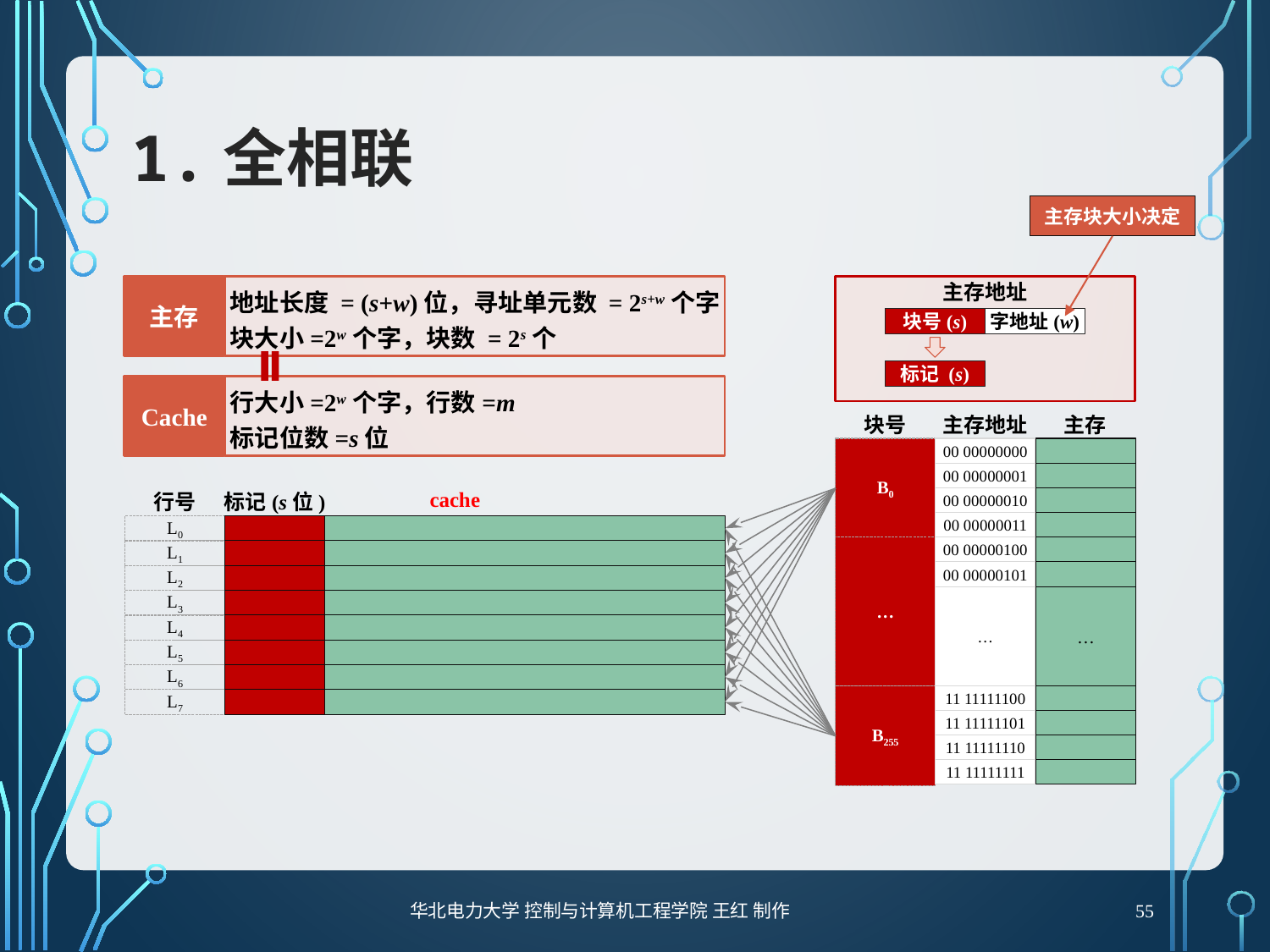

# 1.全相联
主存块大小决定
主存
地址长度 = (s+w)位，寻址单元数 = 2s+w个字
块大小=2w个字，块数 = 2s个

主存地址
块号(s)
字地址(w)

标记 (s)
Cache
行大小=2w个字，行数=m
标记位数=s位
块号
主存地址
主存
B0
00 00000000
00 00000001

cache
00 00000010

行号
标记(s位)
00 00000011

L0

…
00 00000100

L1

00 00000101

L2

…
…
L3

L4

L5

L6

11 11111100

B255
L7

11 11111101

11 11111110

11 11111111

华北电力大学 控制与计算机工程学院 王红 制作
55